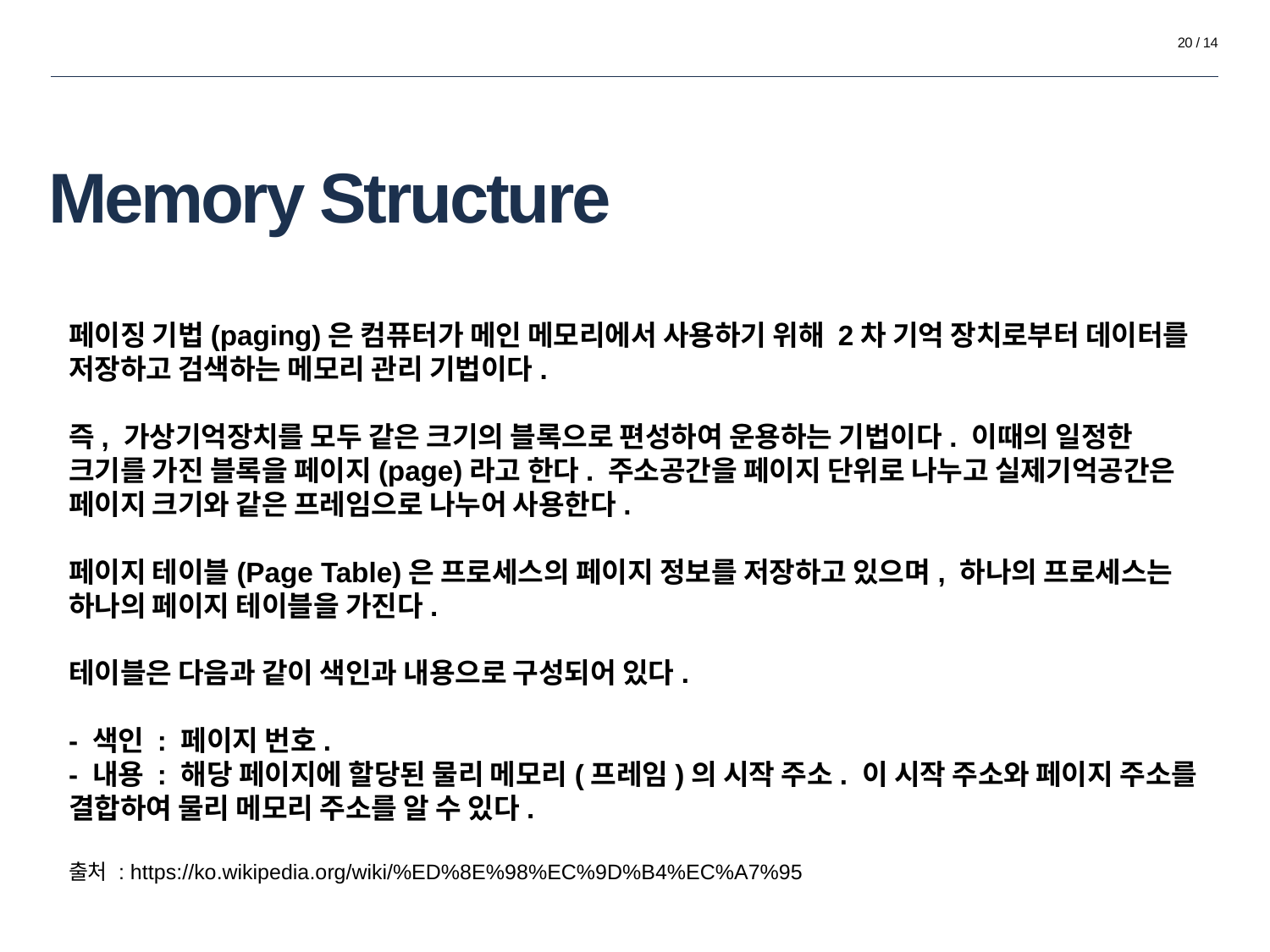

20 / 14
# Memory Structure

페이징 기법(paging)은 컴퓨터가 메인 메모리에서 사용하기 위해 2차 기억 장치로부터 데이터를 저장하고 검색하는 메모리 관리 기법이다.

즉, 가상기억장치를 모두 같은 크기의 블록으로 편성하여 운용하는 기법이다. 이때의 일정한 크기를 가진 블록을 페이지(page)라고 한다. 주소공간을 페이지 단위로 나누고 실제기억공간은 페이지 크기와 같은 프레임으로 나누어 사용한다.

페이지 테이블(Page Table)은 프로세스의 페이지 정보를 저장하고 있으며, 하나의 프로세스는 하나의 페이지 테이블을 가진다.

테이블은 다음과 같이 색인과 내용으로 구성되어 있다.

- 색인 : 페이지 번호.
- 내용 : 해당 페이지에 할당된 물리 메모리(프레임)의 시작 주소. 이 시작 주소와 페이지 주소를 결합하여 물리 메모리 주소를 알 수 있다.

출처 : https://ko.wikipedia.org/wiki/%ED%8E%98%EC%9D%B4%EC%A7%95